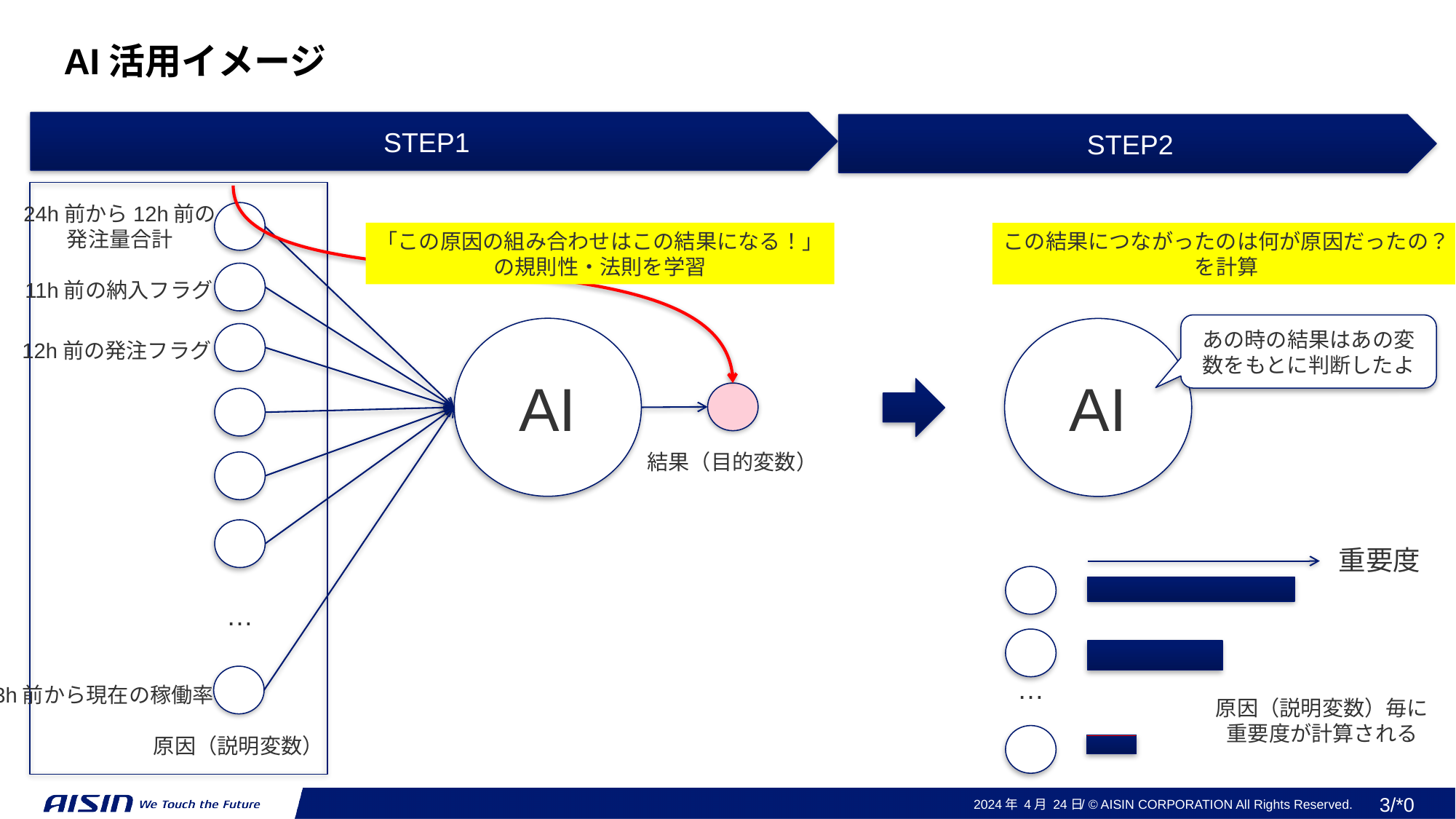

AI活用イメージ

STEP1
STEP2

24h前から12h前の
発注量合計

「この原因の組み合わせはこの結果になる！」
の規則性・法則を学習
この結果につながったのは何が原因だったの？
を計算

11h前の納入フラグ
あの時の結果はあの変数をもとに判断したよ
AI
AI

12h前の発注フラグ

結果（目的変数）

重要度

…

…
3h前から現在の稼働率
原因（説明変数）毎に
重要度が計算される

原因（説明変数）

2024年 4月 24日